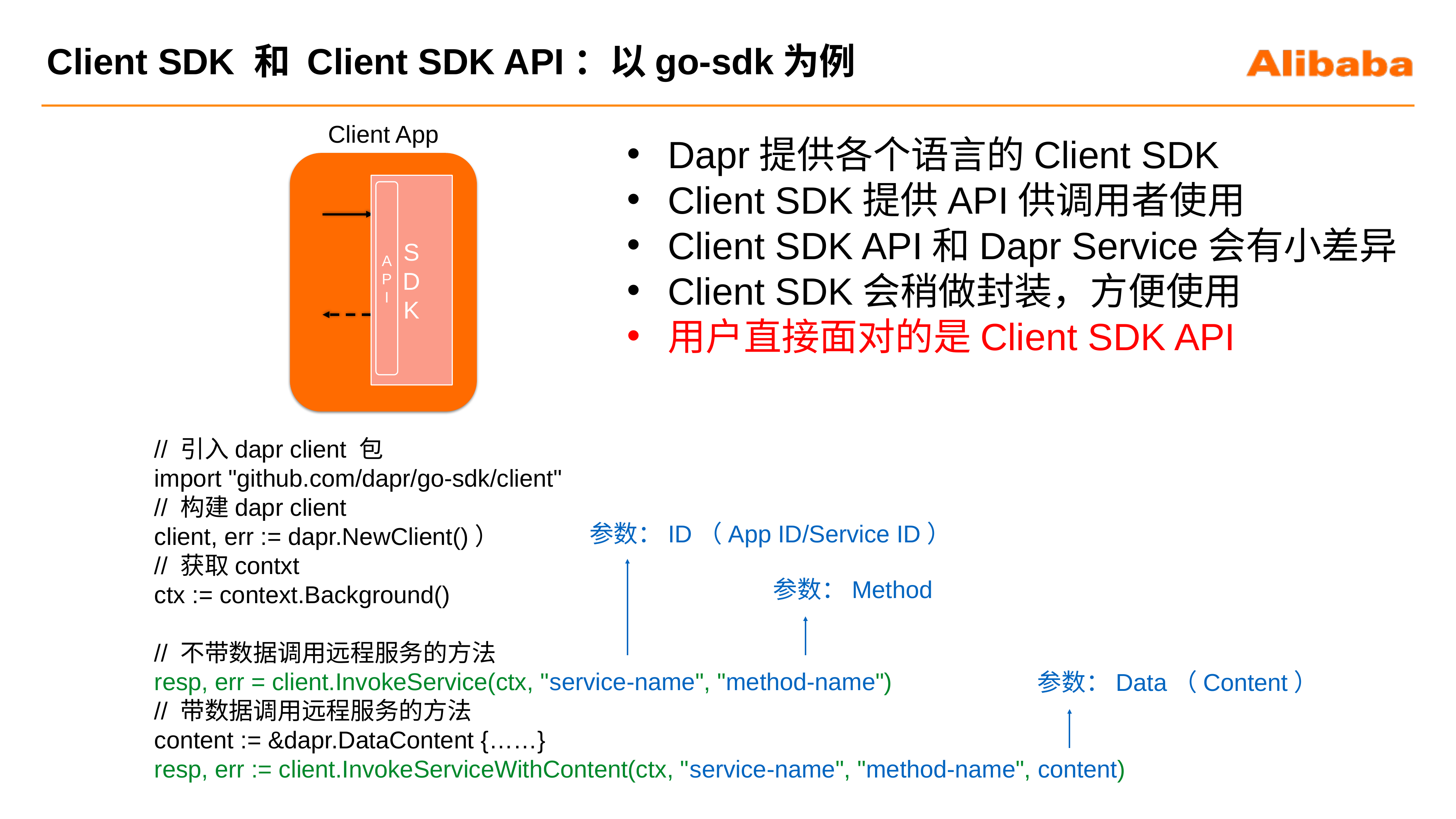

# Client SDK 和 Client SDK API：以go-sdk为例
Client App
Dapr提供各个语言的Client SDK
Client SDK提供API供调用者使用
Client SDK API和Dapr Service会有小差异
Client SDK会稍做封装，方便使用
用户直接面对的是Client SDK API

S
D
K
A
P
I
// 引入dapr client 包
import "github.com/dapr/go-sdk/client"
// 构建dapr client
client, err := dapr.NewClient()）
// 获取contxt
ctx := context.Background()

// 不带数据调用远程服务的方法
resp, err = client.InvokeService(ctx, "service-name", "method-name")
// 带数据调用远程服务的方法
content := &dapr.DataContent {……}
resp, err := client.InvokeServiceWithContent(ctx, "service-name", "method-name", content)

参数：ID（App ID/Service ID）
参数：Method
参数：Data（Content）